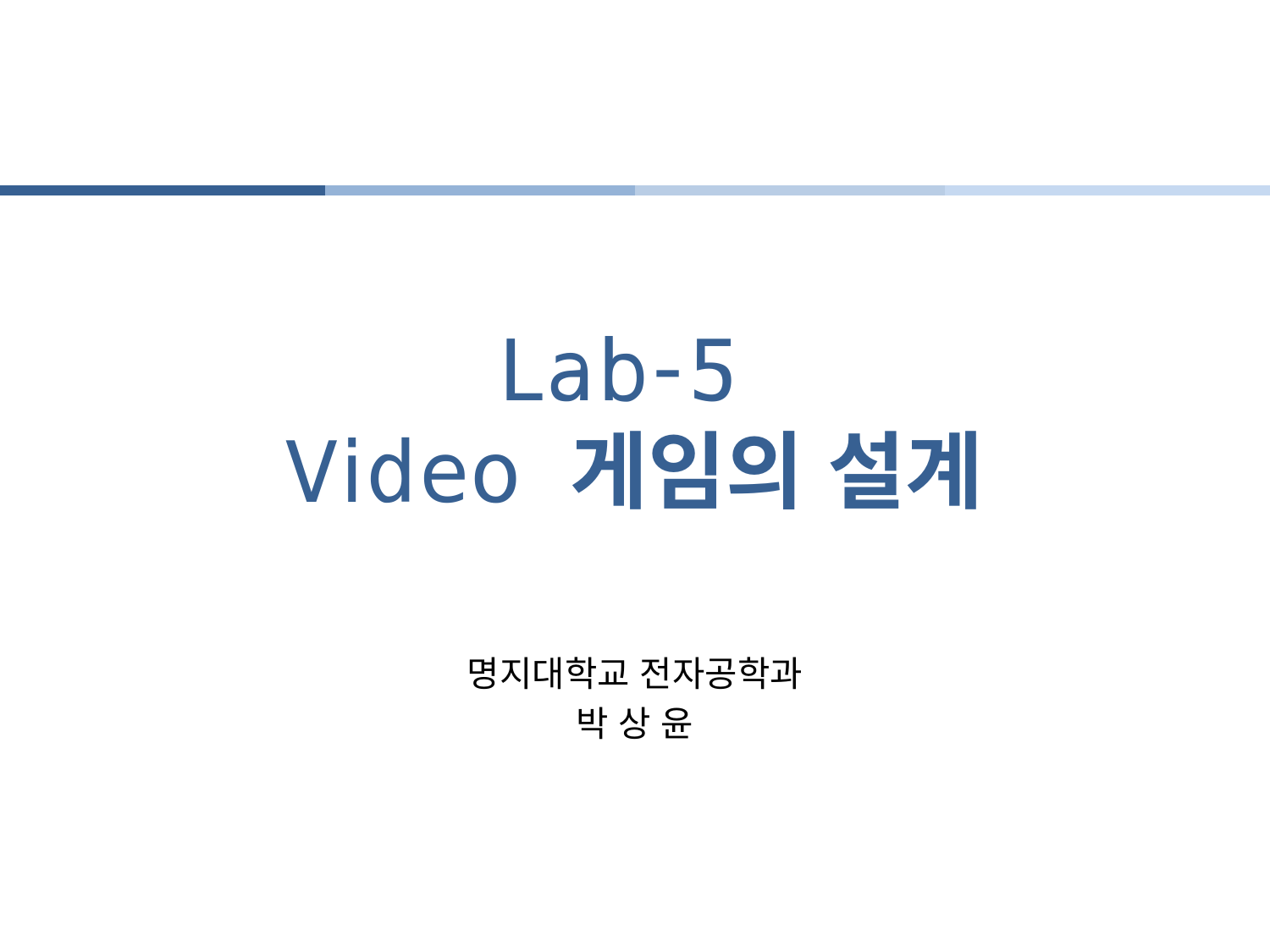

# Lab-5 Video 게임의 설계
명지대학교 전자공학과
박 상 윤